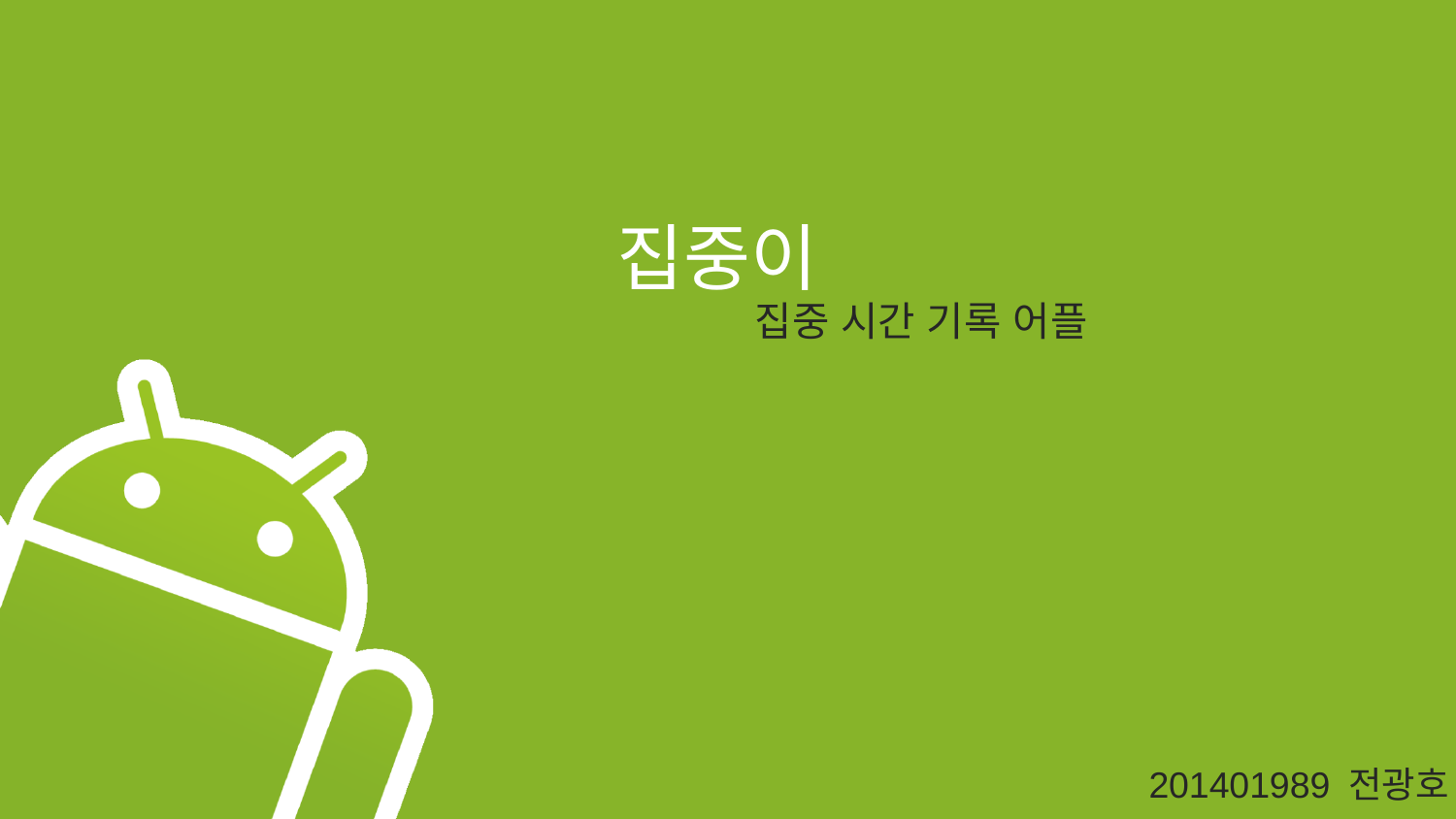

집중이
집중 시간 기록 어플
201401989 전광호